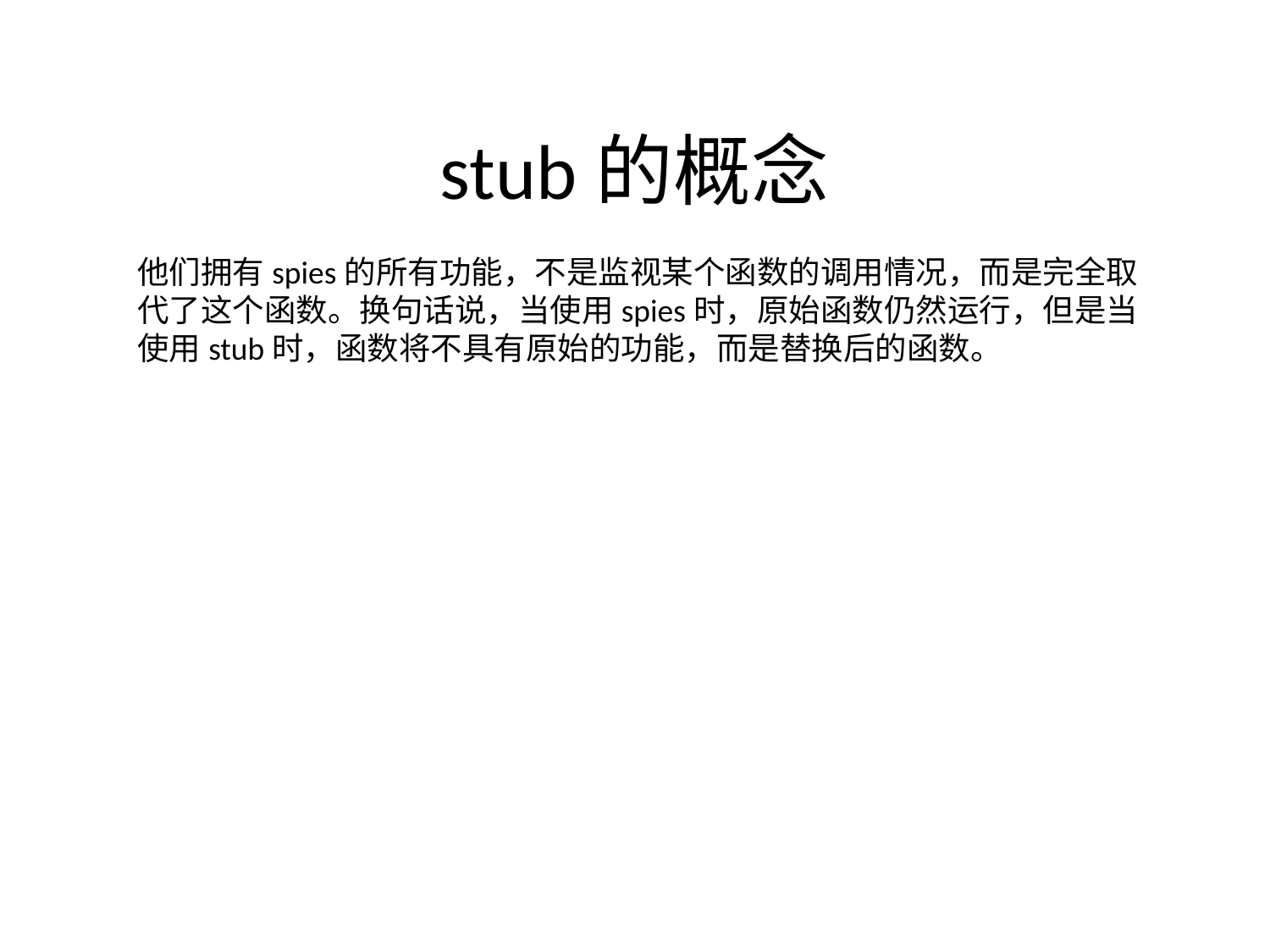

# stub的概念
他们拥有spies的所有功能，不是监视某个函数的调用情况，而是完全取代了这个函数。换句话说，当使用spies时，原始函数仍然运行，但是当使用stub时，函数将不具有原始的功能，而是替换后的函数。